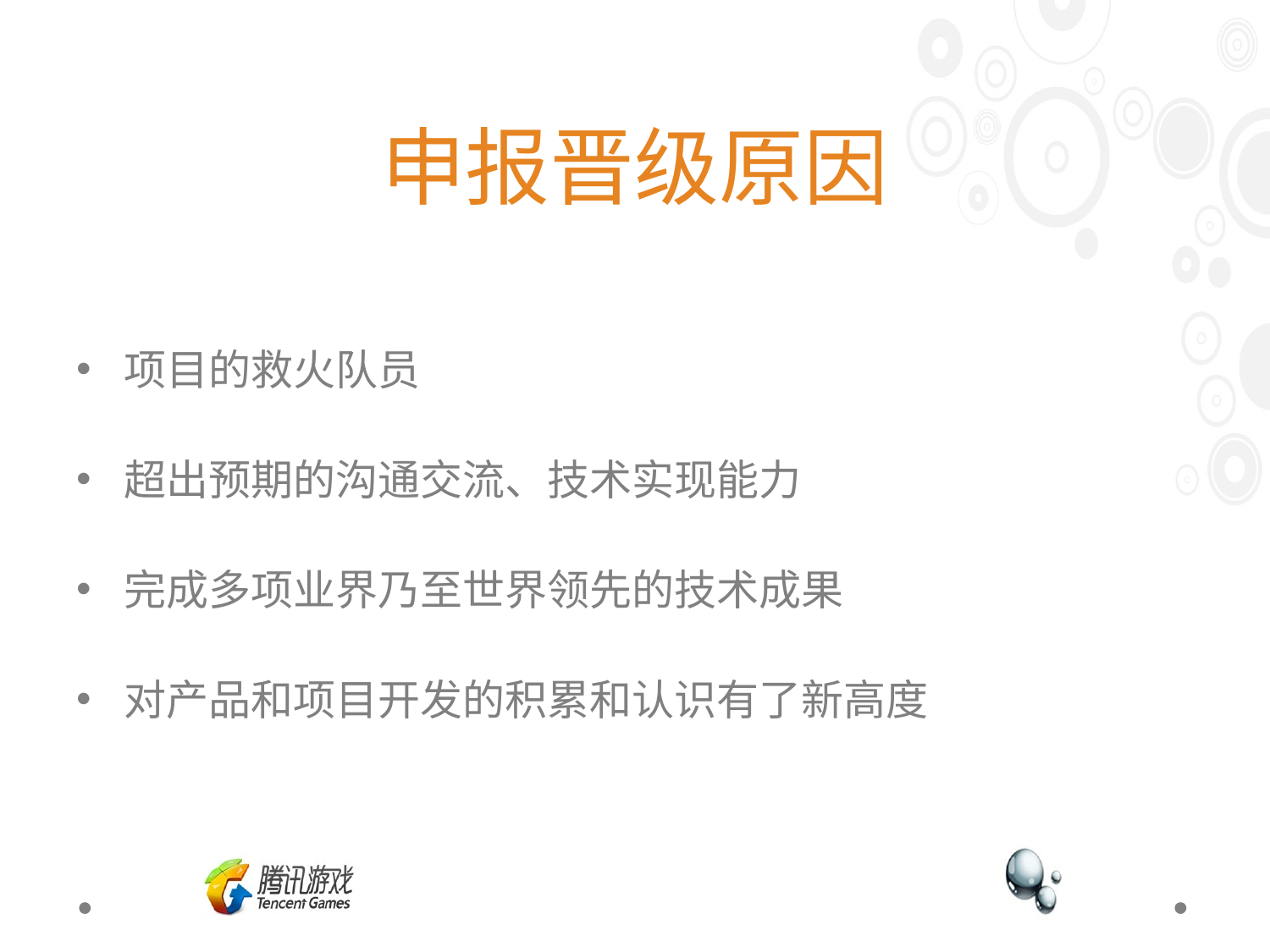

# 申报晋级原因
项目的救火队员
超出预期的沟通交流、技术实现能力
完成多项业界乃至世界领先的技术成果
对产品和项目开发的积累和认识有了新高度